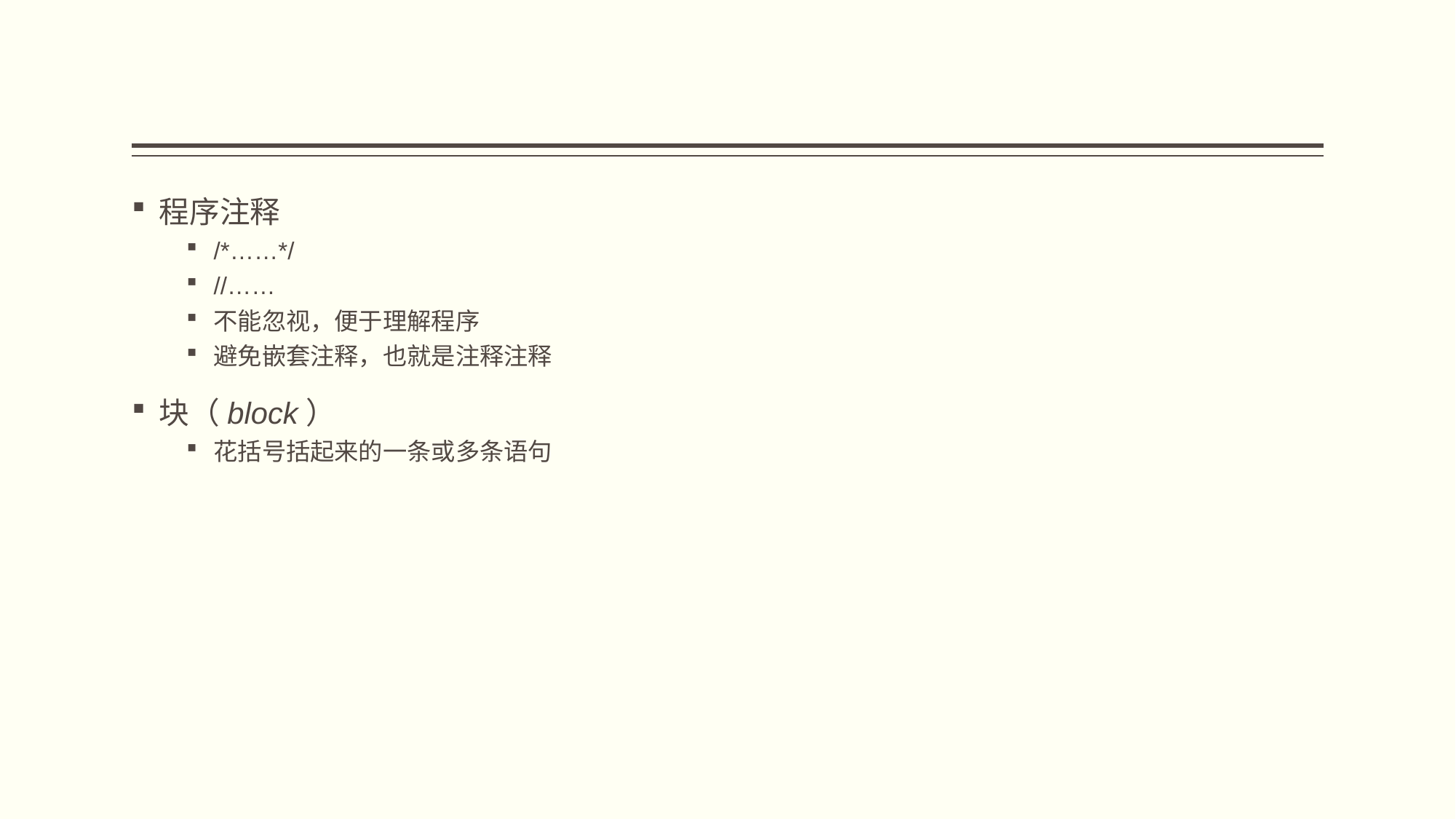

#
程序注释
/*……*/
//……
不能忽视，便于理解程序
避免嵌套注释，也就是注释注释
块（block）
花括号括起来的一条或多条语句